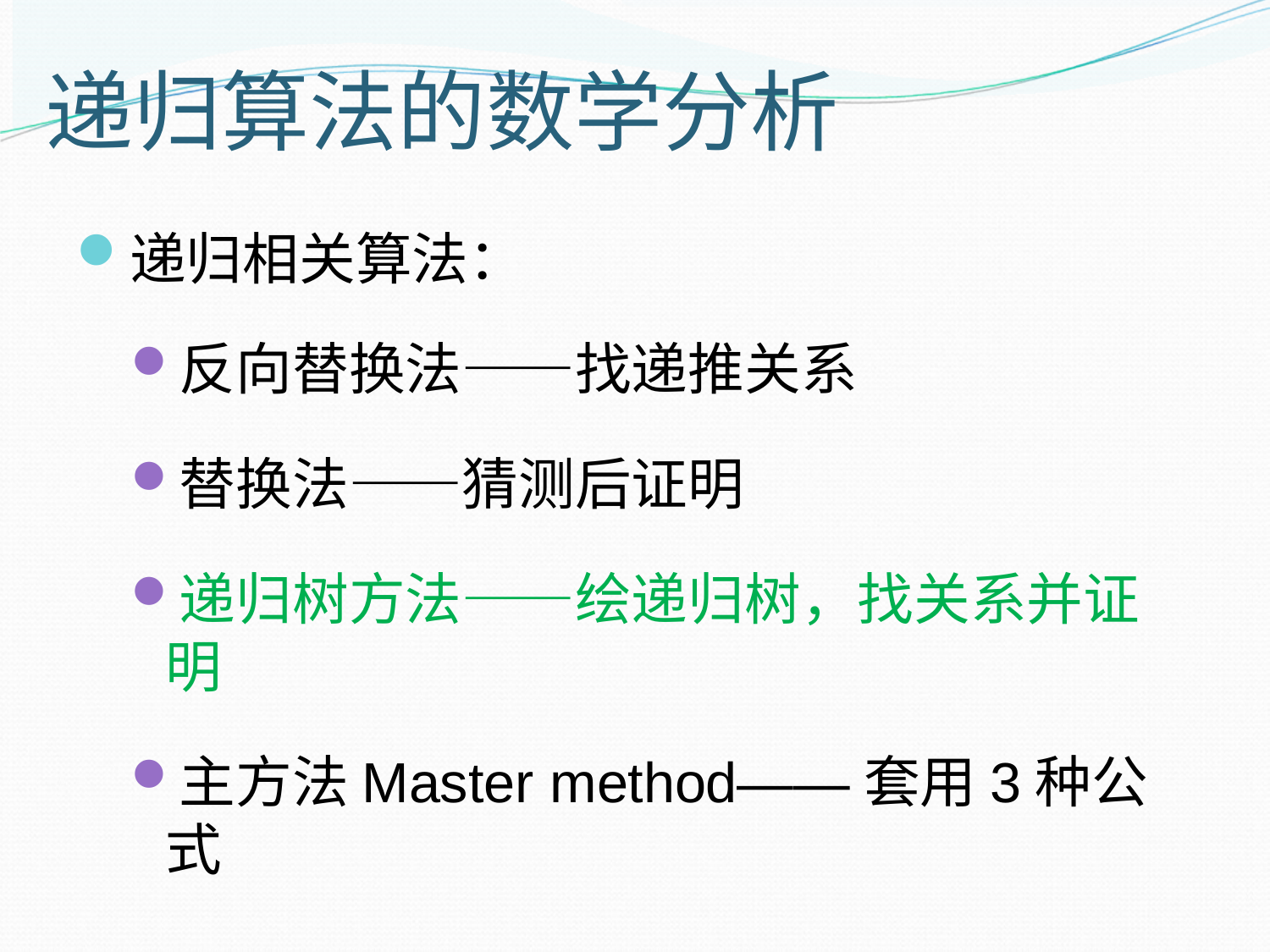

# 递归算法的数学分析
递归相关算法：
反向替换法——找递推关系
替换法——猜测后证明
递归树方法——绘递归树，找关系并证明
主方法Master method——套用3种公式